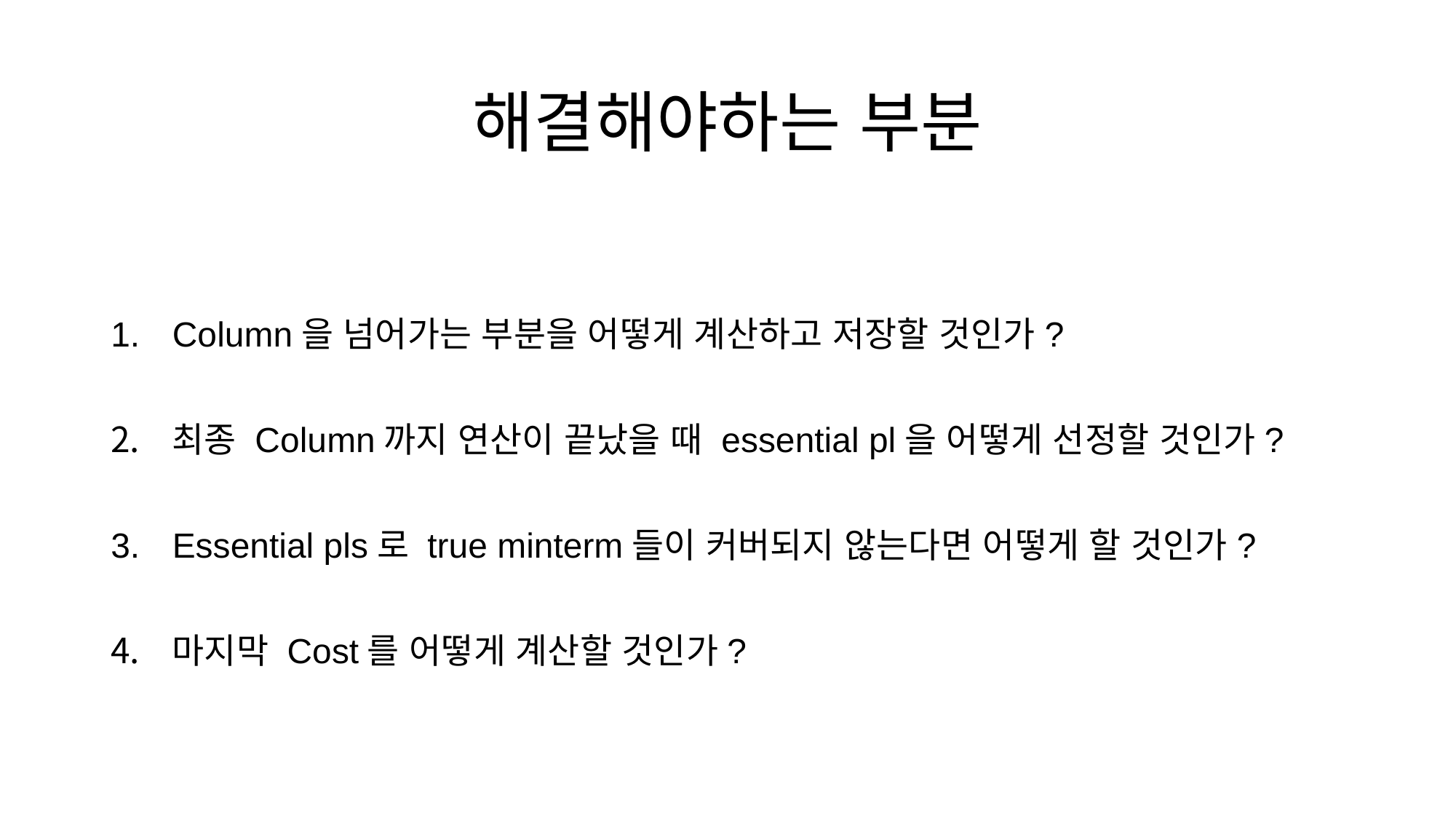

# 해결해야하는 부분
Column을 넘어가는 부분을 어떻게 계산하고 저장할 것인가?

최종 Column까지 연산이 끝났을 때 essential pl을 어떻게 선정할 것인가?

Essential pls로 true minterm들이 커버되지 않는다면 어떻게 할 것인가?

마지막 Cost를 어떻게 계산할 것인가?